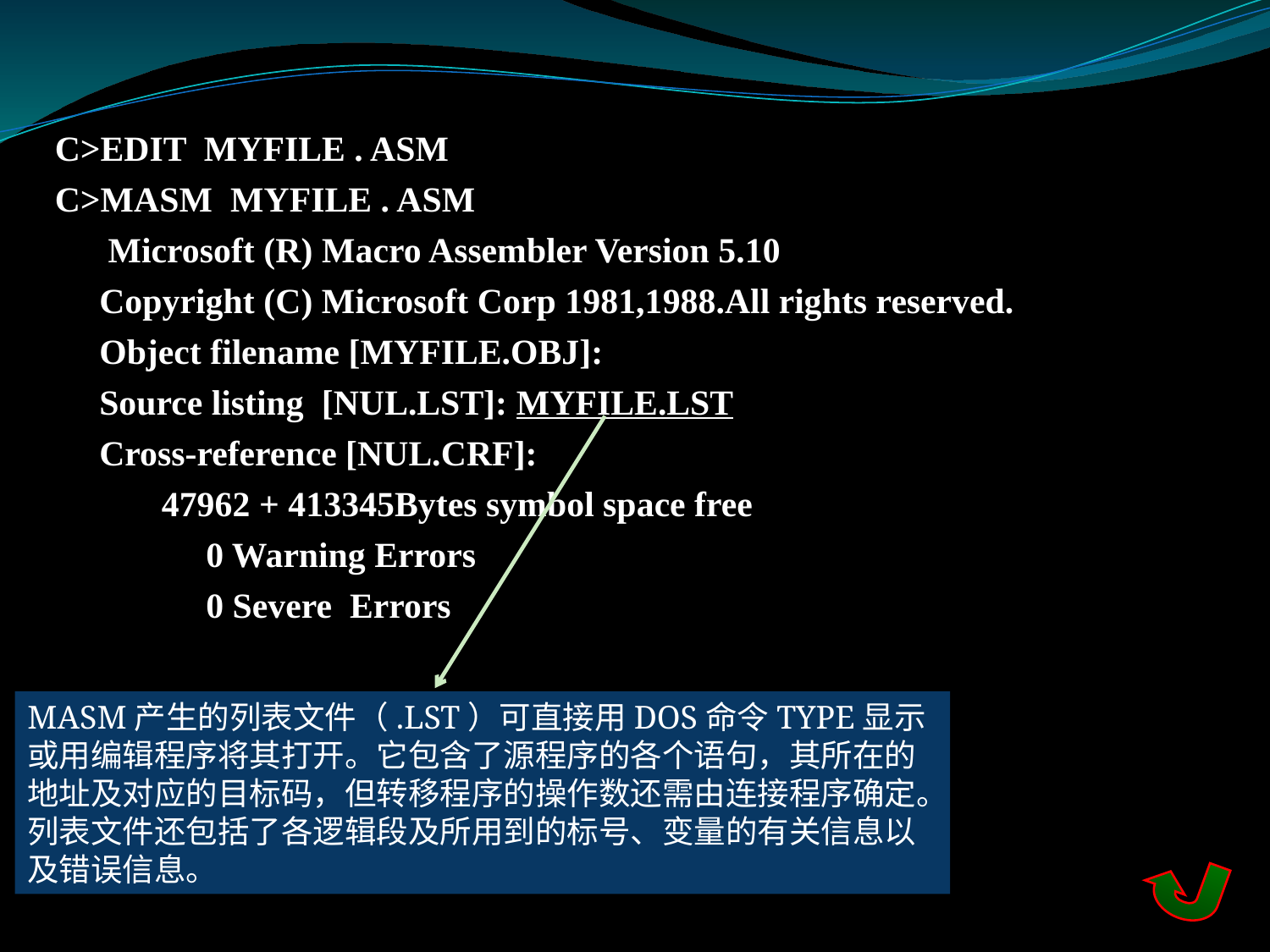

C>EDIT  MYFILE . ASM
C>MASM  MYFILE . ASM
      Microsoft (R) Macro Assembler Version 5.10
     Copyright (C) Microsoft Corp 1981,1988.All rights reserved.
     Object filename [MYFILE.OBJ]:
     Source listing  [NUL.LST]: MYFILE.LST
     Cross-reference [NUL.CRF]:
            47962 + 413345Bytes symbol space free
                 0 Warning Errors
                 0 Severe  Errors

MASM产生的列表文件（.LST）可直接用DOS命令TYPE显示或用编辑程序将其打开。它包含了源程序的各个语句，其所在的地址及对应的目标码，但转移程序的操作数还需由连接程序确定。列表文件还包括了各逻辑段及所用到的标号、变量的有关信息以及错误信息。